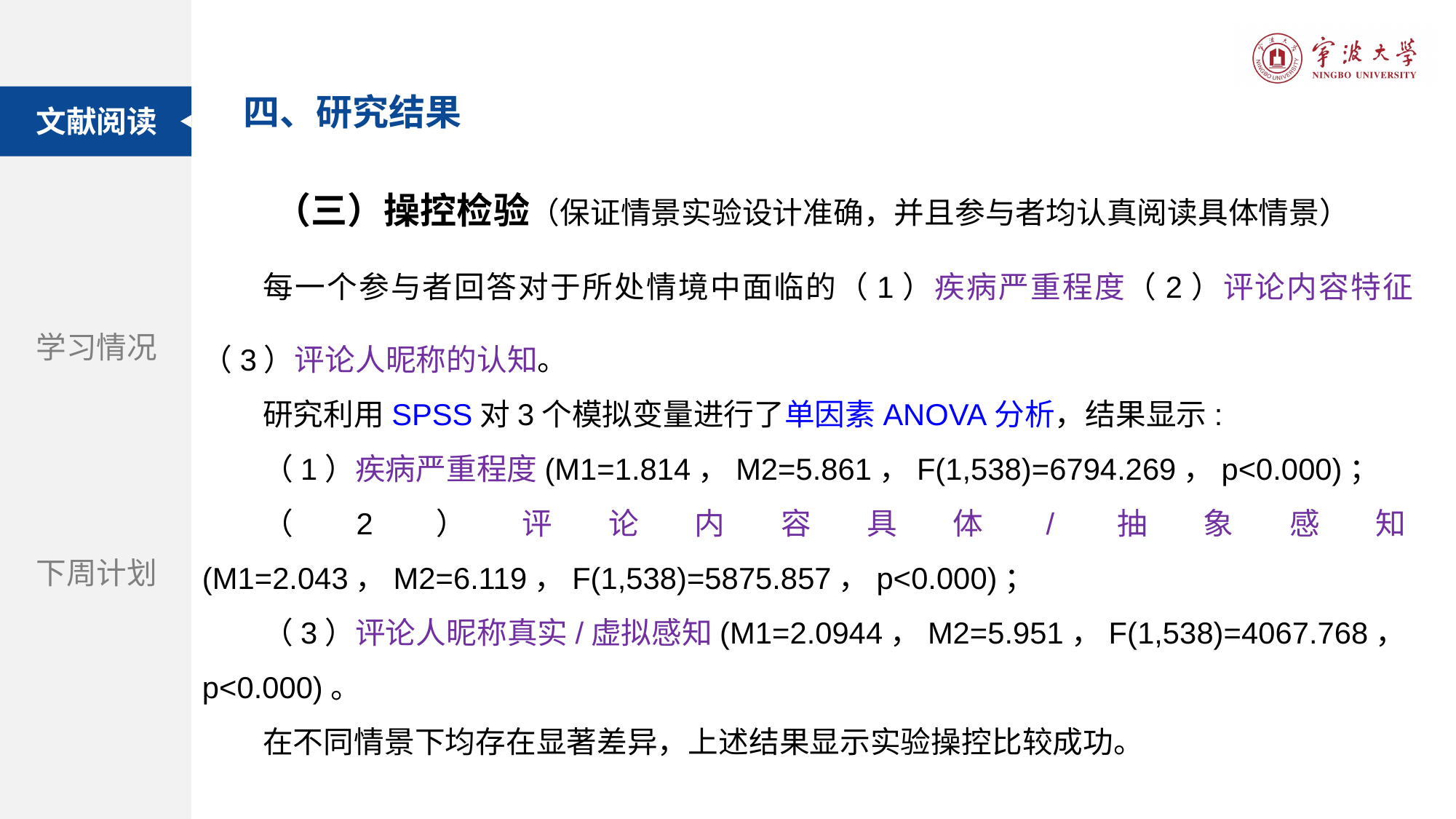

四、研究结果

文献阅读
（三）操控检验（保证情景实验设计准确，并且参与者均认真阅读具体情景）
每一个参与者回答对于所处情境中面临的（1）疾病严重程度（2）评论内容特征（3）评论人昵称的认知。
研究利用SPSS对3个模拟变量进行了单因素ANOVA分析，结果显示:
（1）疾病严重程度(M1=1.814，M2=5.861，F(1,538)=6794.269，p<0.000)；
（2）评论内容具体/抽象感知(M1=2.043，M2=6.119，F(1,538)=5875.857，p<0.000)；
（3）评论人昵称真实/虚拟感知(M1=2.0944，M2=5.951，F(1,538)=4067.768，p<0.000)。
在不同情景下均存在显著差异，上述结果显示实验操控比较成功。
题目：自动驾驶汽车和街道设计：使用虚拟现实实验探索中央分隔带在提高行人过街安全性方面的作用
学习情况
期刊：Accident Analysis and Prevention
下周计划